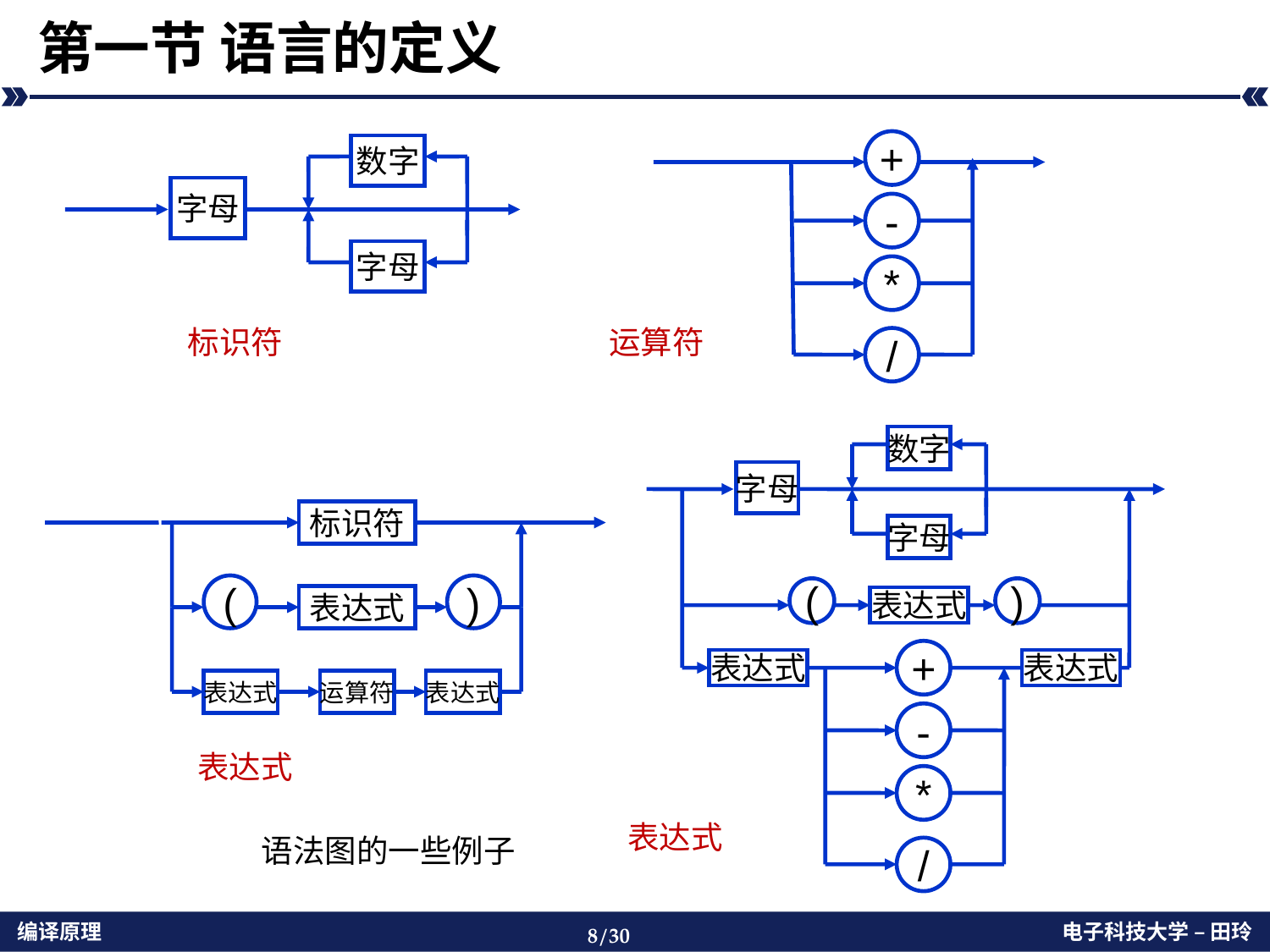

# 第一节 语言的定义
+

-

*

/

运算符
数字

字母

字母

标识符
数字

字母

字母

(
)
表达式

+
表达式
表达式

-

*

/

表达式
标识符

(
)
表达式

表达式
运算符
表达式

表达式
语法图的一些例子